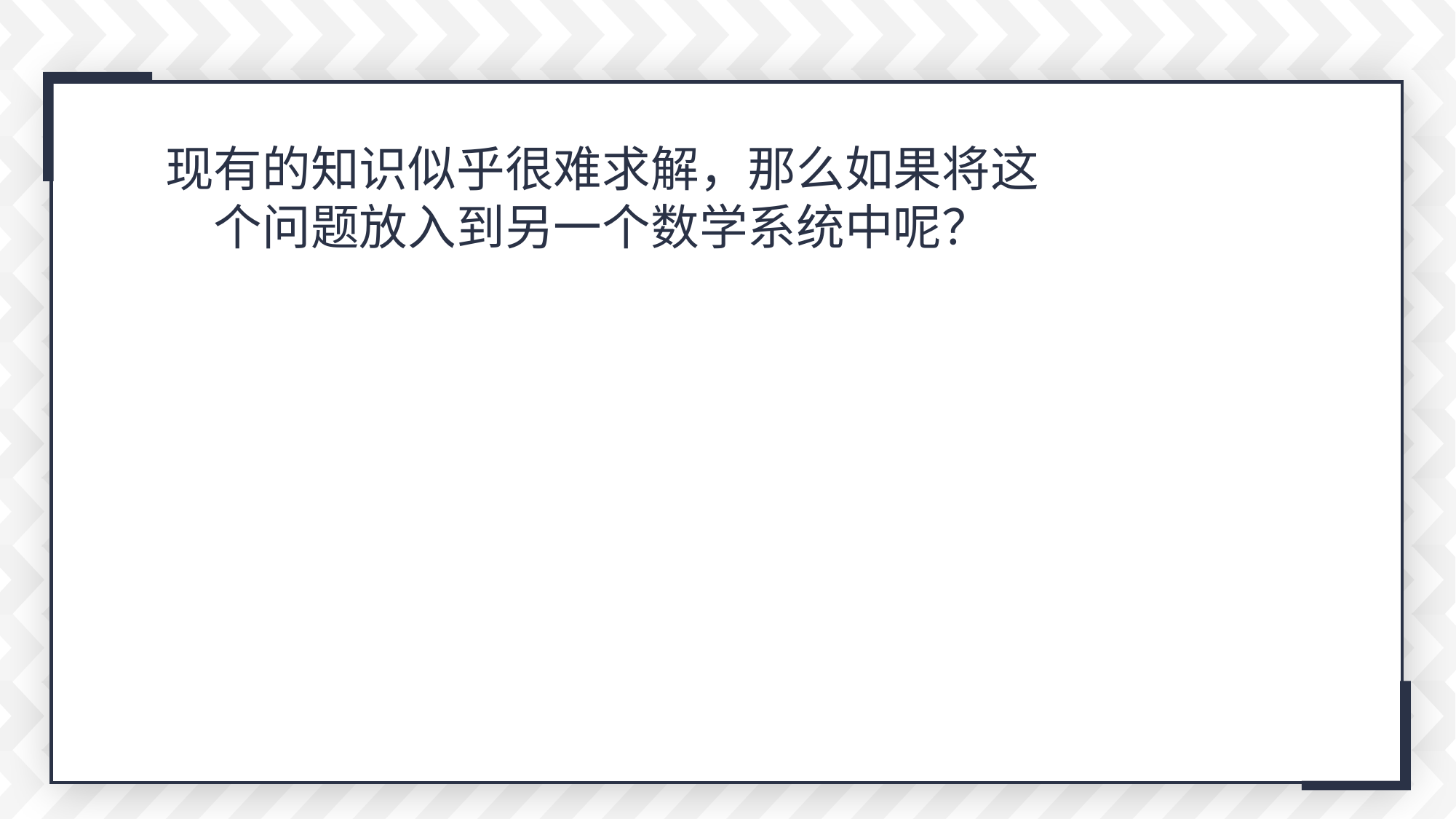

现有的知识似乎很难求解，那么如果将这个问题放入到另一个数学系统中呢？